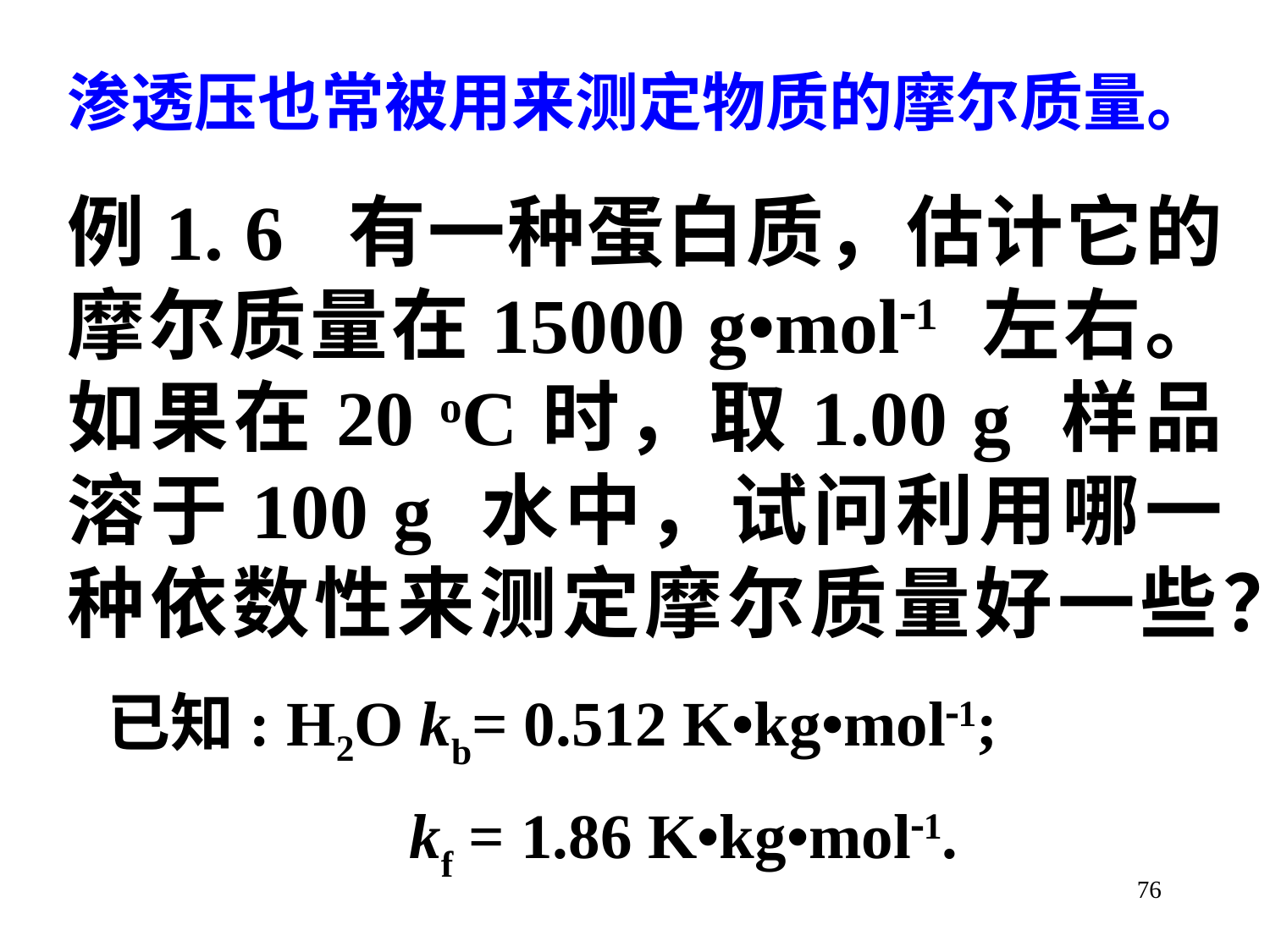

渗透压也常被用来测定物质的摩尔质量。
例1. 6  有一种蛋白质，估计它的摩尔质量在15000 g•mol−1 左右。如果在20 oC时，取1.00 g 样品溶于100 g 水中，试问利用哪一种依数性来测定摩尔质量好一些？
已知: H2O kb= 0.512 K•kg•mol−1;
                   kf = 1.86 K•kg•mol−1.
76